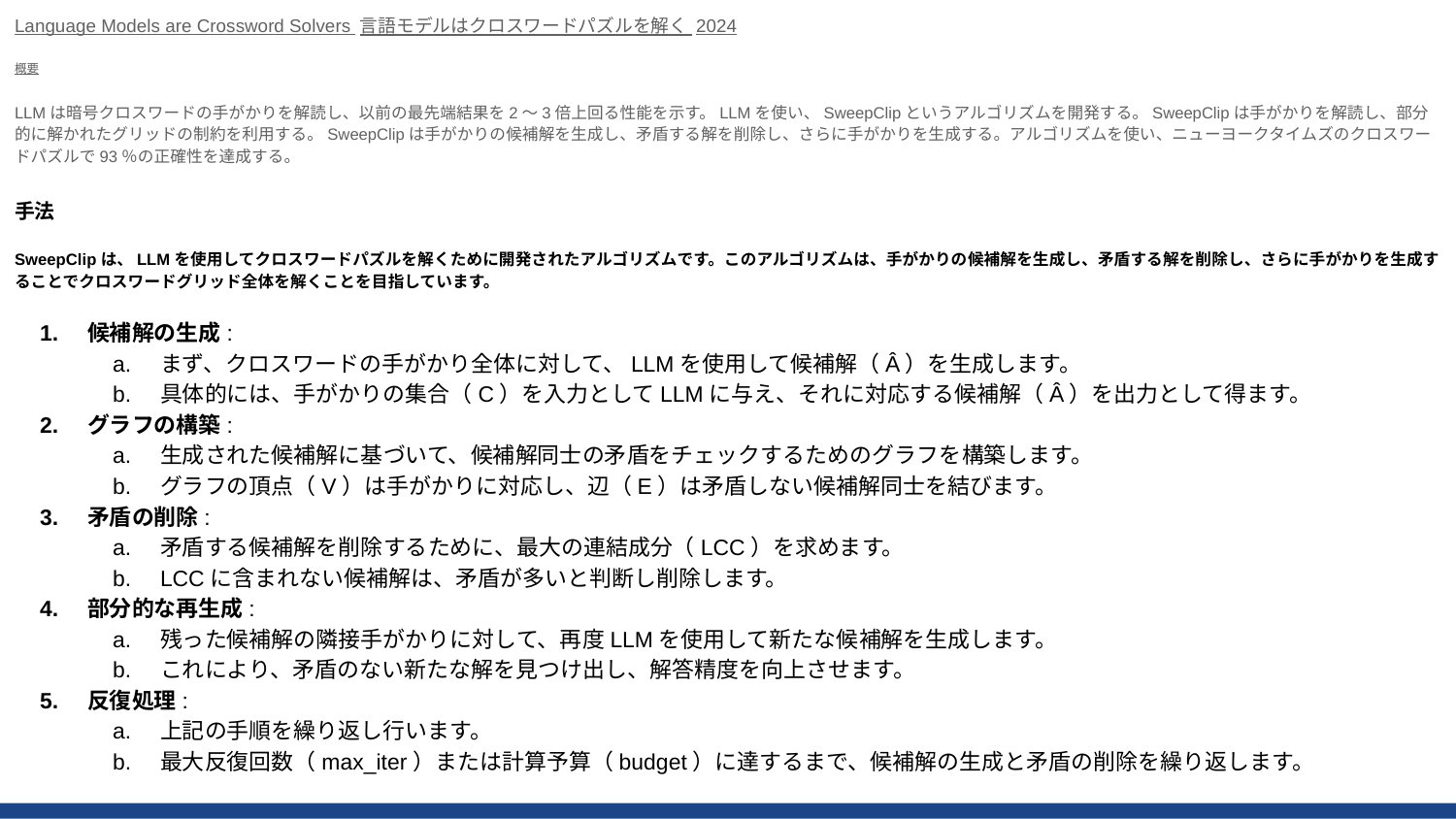

Language Models are Crossword Solvers 言語モデルはクロスワードパズルを解く 2024
概要
LLMは暗号クロスワードの手がかりを解読し、以前の最先端結果を2〜3倍上回る性能を示す。LLMを使い、SweepClipというアルゴリズムを開発する。SweepClipは手がかりを解読し、部分的に解かれたグリッドの制約を利用する。SweepClipは手がかりの候補解を生成し、矛盾する解を削除し、さらに手がかりを生成する。アルゴリズムを使い、ニューヨークタイムズのクロスワードパズルで93％の正確性を達成する。
手法
SweepClipは、LLMを使用してクロスワードパズルを解くために開発されたアルゴリズムです。このアルゴリズムは、手がかりの候補解を生成し、矛盾する解を削除し、さらに手がかりを生成することでクロスワードグリッド全体を解くことを目指しています。
候補解の生成:
まず、クロスワードの手がかり全体に対して、LLMを使用して候補解（Â）を生成します。
具体的には、手がかりの集合（C）を入力としてLLMに与え、それに対応する候補解（Â）を出力として得ます。
グラフの構築:
生成された候補解に基づいて、候補解同士の矛盾をチェックするためのグラフを構築します。
グラフの頂点（V）は手がかりに対応し、辺（E）は矛盾しない候補解同士を結びます。
矛盾の削除:
矛盾する候補解を削除するために、最大の連結成分（LCC）を求めます。
LCCに含まれない候補解は、矛盾が多いと判断し削除します。
部分的な再生成:
残った候補解の隣接手がかりに対して、再度LLMを使用して新たな候補解を生成します。
これにより、矛盾のない新たな解を見つけ出し、解答精度を向上させます。
反復処理:
上記の手順を繰り返し行います。
最大反復回数（max_iter）または計算予算（budget）に達するまで、候補解の生成と矛盾の削除を繰り返します。